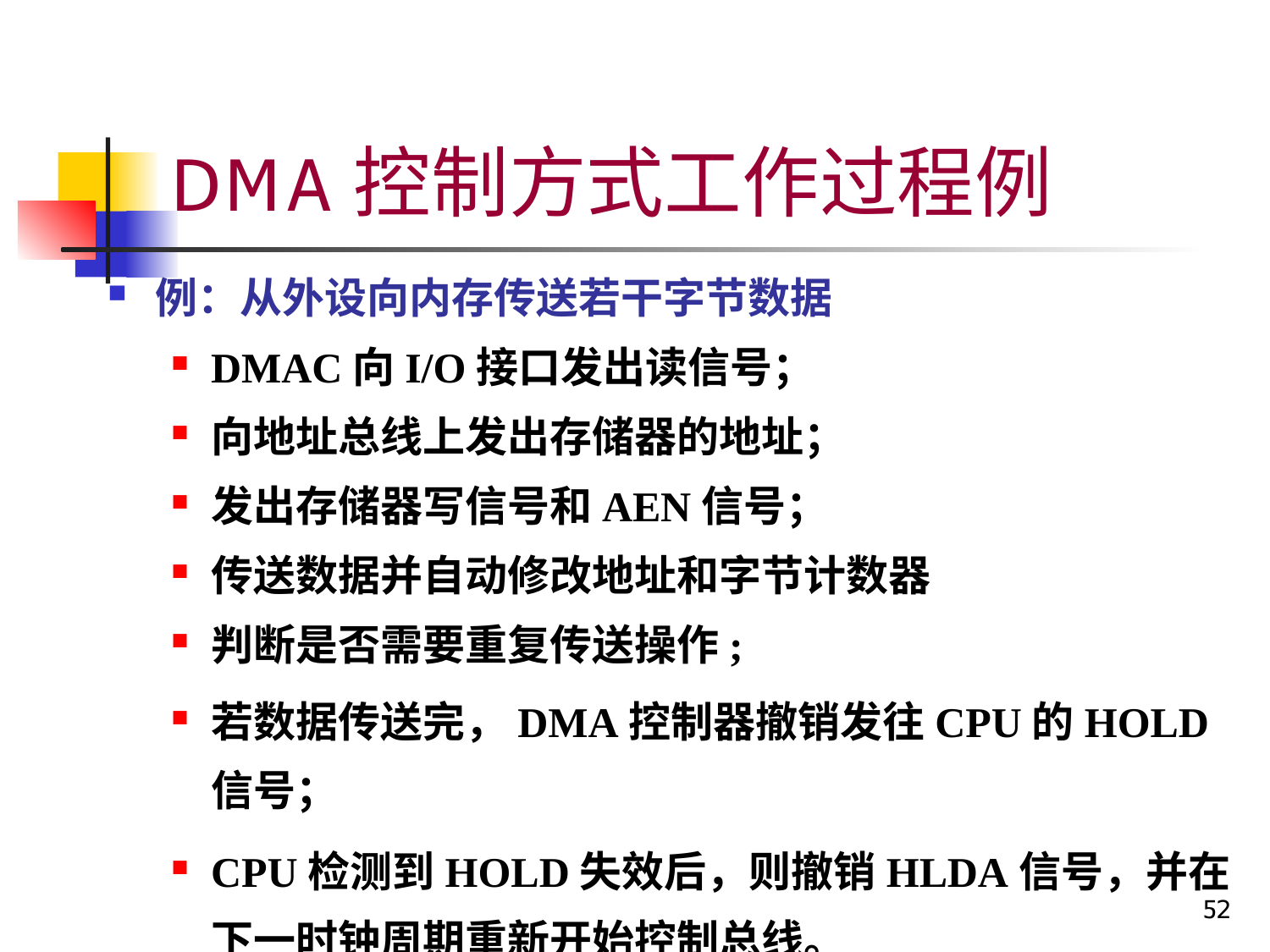

# DMA控制方式工作过程例
例：从外设向内存传送若干字节数据
DMAC向I/O接口发出读信号；
向地址总线上发出存储器的地址；
发出存储器写信号和AEN信号；
传送数据并自动修改地址和字节计数器
判断是否需要重复传送操作;
若数据传送完，DMA控制器撤销发往CPU的HOLD信号；
CPU检测到HOLD失效后，则撤销HLDA信号，并在下一时钟周期重新开始控制总线。
52